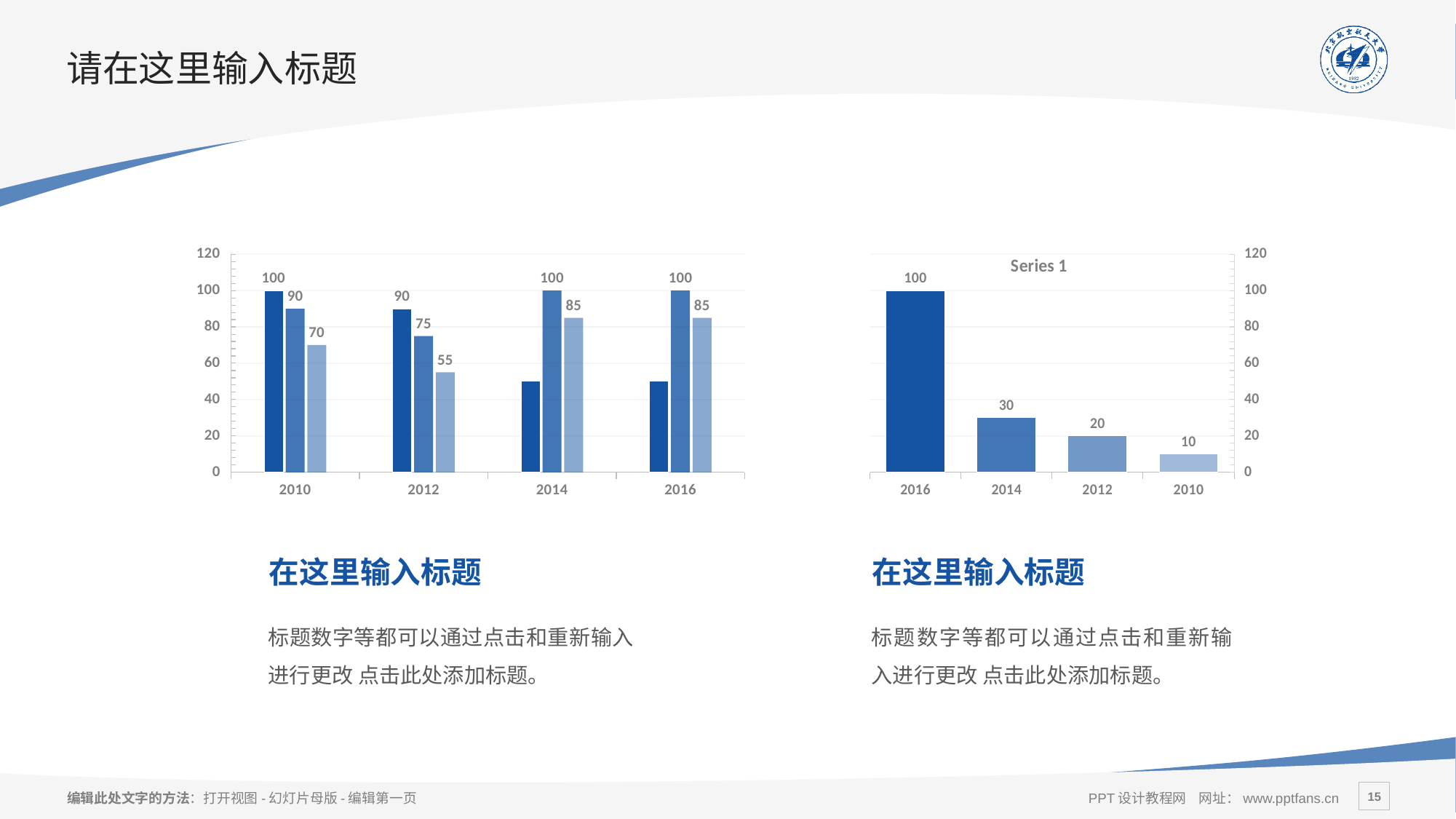

# 请在这里输入标题

### Chart

| Category | Series 1 | Series 2 | Series 3 |
|---|---|---|---|
| 2010 | 100.0 | 90.0 | 70.0 |
| 2012 | 90.0 | 75.0 | 55.0 |
| 2014 | 50.0 | 100.0 | 85.0 |
| 2016 | 50.0 | 100.0 | 85.0 |

### Chart

| Category | Series 1 |
|---|---|
| 2010 | 10.0 |
| 2012 | 20.0 |
| 2014 | 30.0 |
| 2016 | 100.0 |
在这里输入标题
在这里输入标题
标题数字等都可以通过点击和重新输入进行更改 点击此处添加标题。
标题数字等都可以通过点击和重新输入进行更改 点击此处添加标题。